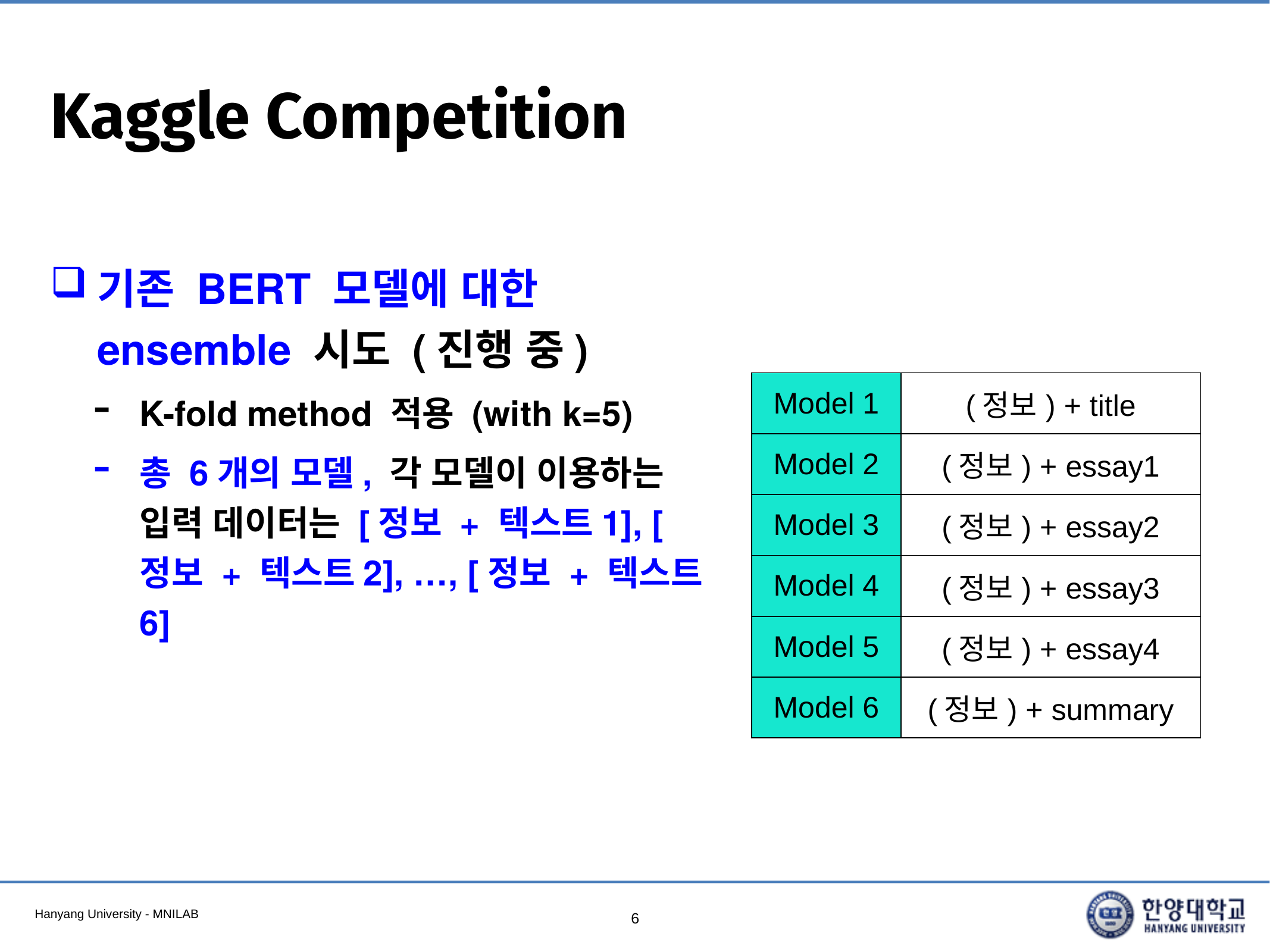

# Kaggle Competition
기존 BERT 모델에 대한 ensemble 시도 (진행 중)
K-fold method 적용 (with k=5)
총 6개의 모델, 각 모델이 이용하는 입력 데이터는 [정보 + 텍스트1], [정보 + 텍스트2], …, [정보 + 텍스트6]
| Model 1 | (정보) + title |
| --- | --- |
| Model 2 | (정보) + essay1 |
| Model 3 | (정보) + essay2 |
| Model 4 | (정보) + essay3 |
| Model 5 | (정보) + essay4 |
| Model 6 | (정보) + summary |
6